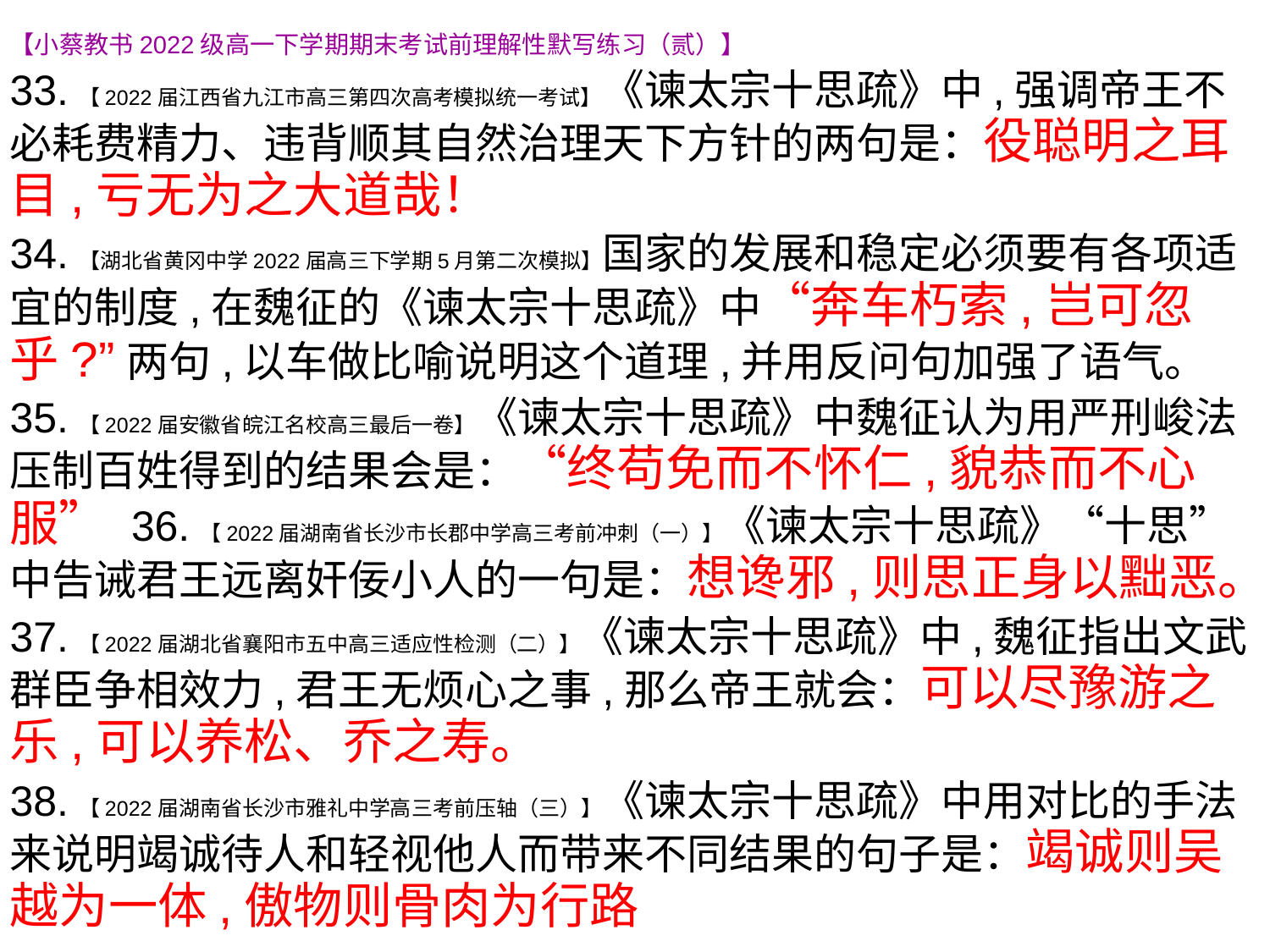

【小蔡教书2022级高一下学期期末考试前理解性默写练习（贰）】
33.【2022届江西省九江市高三第四次高考模拟统一考试】《谏太宗十思疏》中,强调帝王不必耗费精力、违背顺其自然治理天下方针的两句是：役聪明之耳目,亏无为之大道哉！
34.【湖北省黄冈中学2022届高三下学期5月第二次模拟】国家的发展和稳定必须要有各项适宜的制度,在魏征的《谏太宗十思疏》中“奔车朽索,岂可忽乎?”两句,以车做比喻说明这个道理,并用反问句加强了语气。
35.【2022届安徽省皖江名校高三最后一卷】《谏太宗十思疏》中魏征认为用严刑峻法压制百姓得到的结果会是：“终苟免而不怀仁,貌恭而不心服” 36.【2022届湖南省长沙市长郡中学高三考前冲刺（一）】《谏太宗十思疏》“十思”中告诫君王远离奸佞小人的一句是：想谗邪,则思正身以黜恶。
37.【2022届湖北省襄阳市五中高三适应性检测（二）】《谏太宗十思疏》中,魏征指出文武群臣争相效力,君王无烦心之事,那么帝王就会：可以尽豫游之乐,可以养松、乔之寿。
38.【2022届湖南省长沙市雅礼中学高三考前压轴（三）】《谏太宗十思疏》中用对比的手法来说明竭诚待人和轻视他人而带来不同结果的句子是：竭诚则吴越为一体,傲物则骨肉为行路